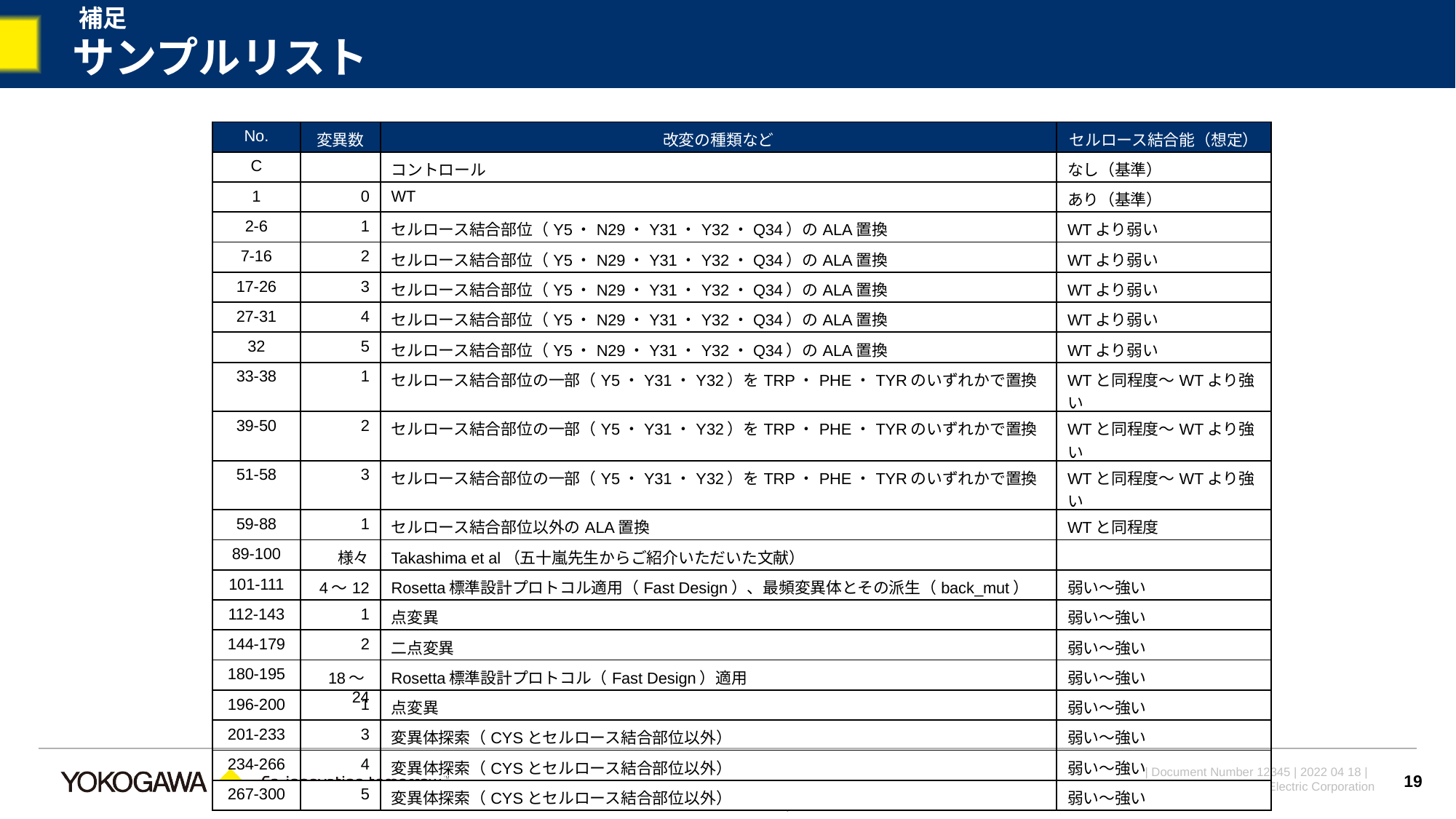

補足
# サンプルリスト
| No. | 変異数 | 改変の種類など | セルロース結合能（想定） |
| --- | --- | --- | --- |
| C |  | コントロール | なし（基準） |
| 1 | 0 | WT | あり（基準） |
| 2-6 | 1 | セルロース結合部位（Y5・N29・Y31・Y32・Q34）のALA置換 | WTより弱い |
| 7-16 | 2 | セルロース結合部位（Y5・N29・Y31・Y32・Q34）のALA置換 | WTより弱い |
| 17-26 | 3 | セルロース結合部位（Y5・N29・Y31・Y32・Q34）のALA置換 | WTより弱い |
| 27-31 | 4 | セルロース結合部位（Y5・N29・Y31・Y32・Q34）のALA置換 | WTより弱い |
| 32 | 5 | セルロース結合部位（Y5・N29・Y31・Y32・Q34）のALA置換 | WTより弱い |
| 33-38 | 1 | セルロース結合部位の一部（Y5・Y31・Y32）をTRP・PHE・TYRのいずれかで置換 | WTと同程度～WTより強い |
| 39-50 | 2 | セルロース結合部位の一部（Y5・Y31・Y32）をTRP・PHE・TYRのいずれかで置換 | WTと同程度～WTより強い |
| 51-58 | 3 | セルロース結合部位の一部（Y5・Y31・Y32）をTRP・PHE・TYRのいずれかで置換 | WTと同程度～WTより強い |
| 59-88 | 1 | セルロース結合部位以外のALA置換 | WTと同程度 |
| 89-100 | 様々 | Takashima et al（五十嵐先生からご紹介いただいた文献） |  |
| 101-111 | 4～12 | Rosetta標準設計プロトコル適用（Fast Design）、最頻変異体とその派生（back\_mut） | 弱い～強い |
| 112-143 | 1 | 点変異 | 弱い～強い |
| 144-179 | 2 | 二点変異 | 弱い～強い |
| 180-195 | 18～24 | Rosetta標準設計プロトコル（Fast Design）適用 | 弱い～強い |
| 196-200 | 1 | 点変異 | 弱い～強い |
| 201-233 | 3 | 変異体探索（CYSとセルロース結合部位以外） | 弱い～強い |
| 234-266 | 4 | 変異体探索（CYSとセルロース結合部位以外） | 弱い～強い |
| 267-300 | 5 | 変異体探索（CYSとセルロース結合部位以外） | 弱い～強い |
19